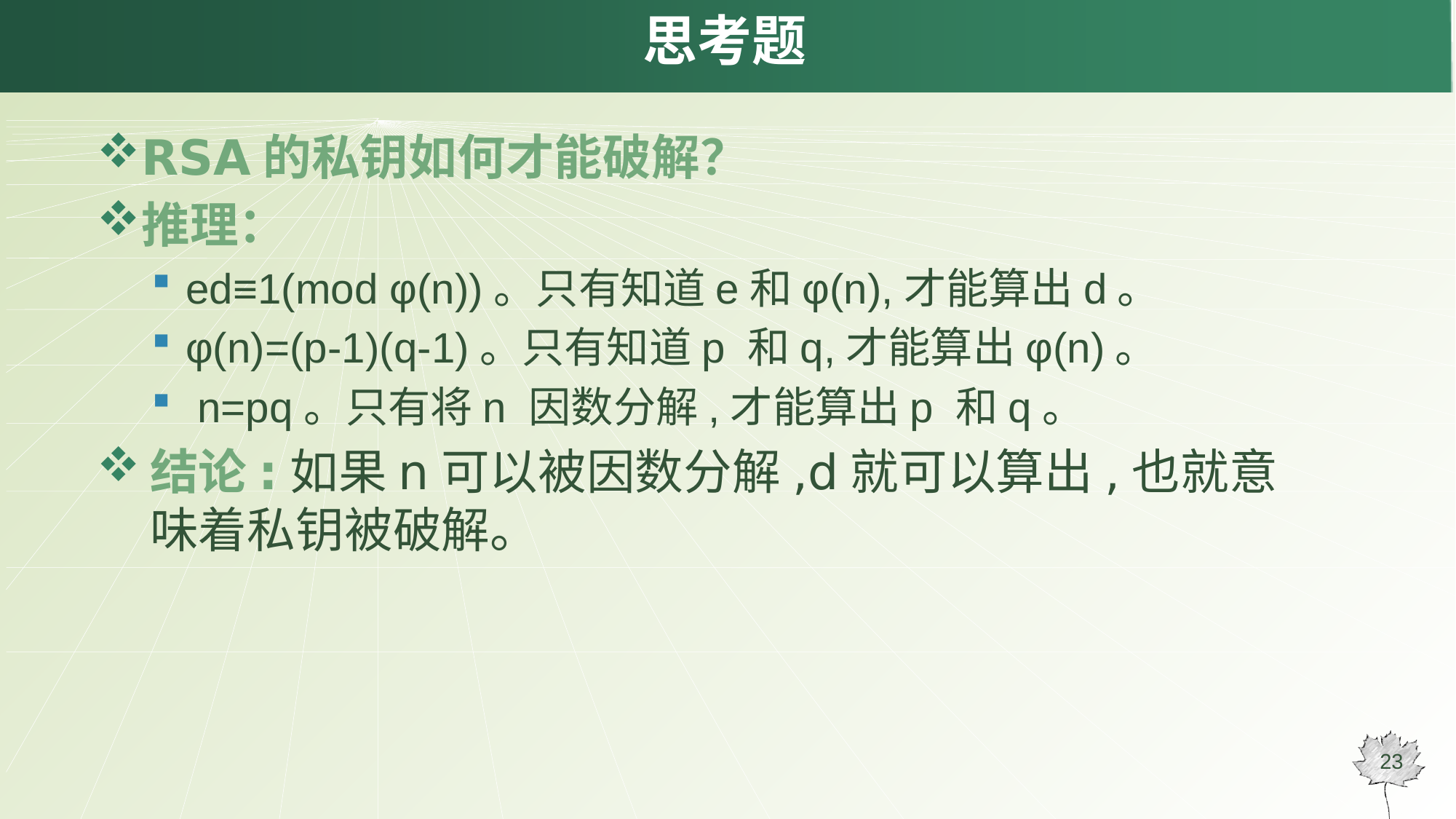

# 思考题
RSA的私钥如何才能破解？
推理：
ed≡1(mod φ(n))。只有知道e和φ(n),才能算出d。
φ(n)=(p-1)(q-1)。只有知道p 和q,才能算出φ(n)。
 n=pq。只有将n 因数分解,才能算出p 和q。
结论:如果n可以被因数分解,d就可以算出,也就意味着私钥被破解。
23